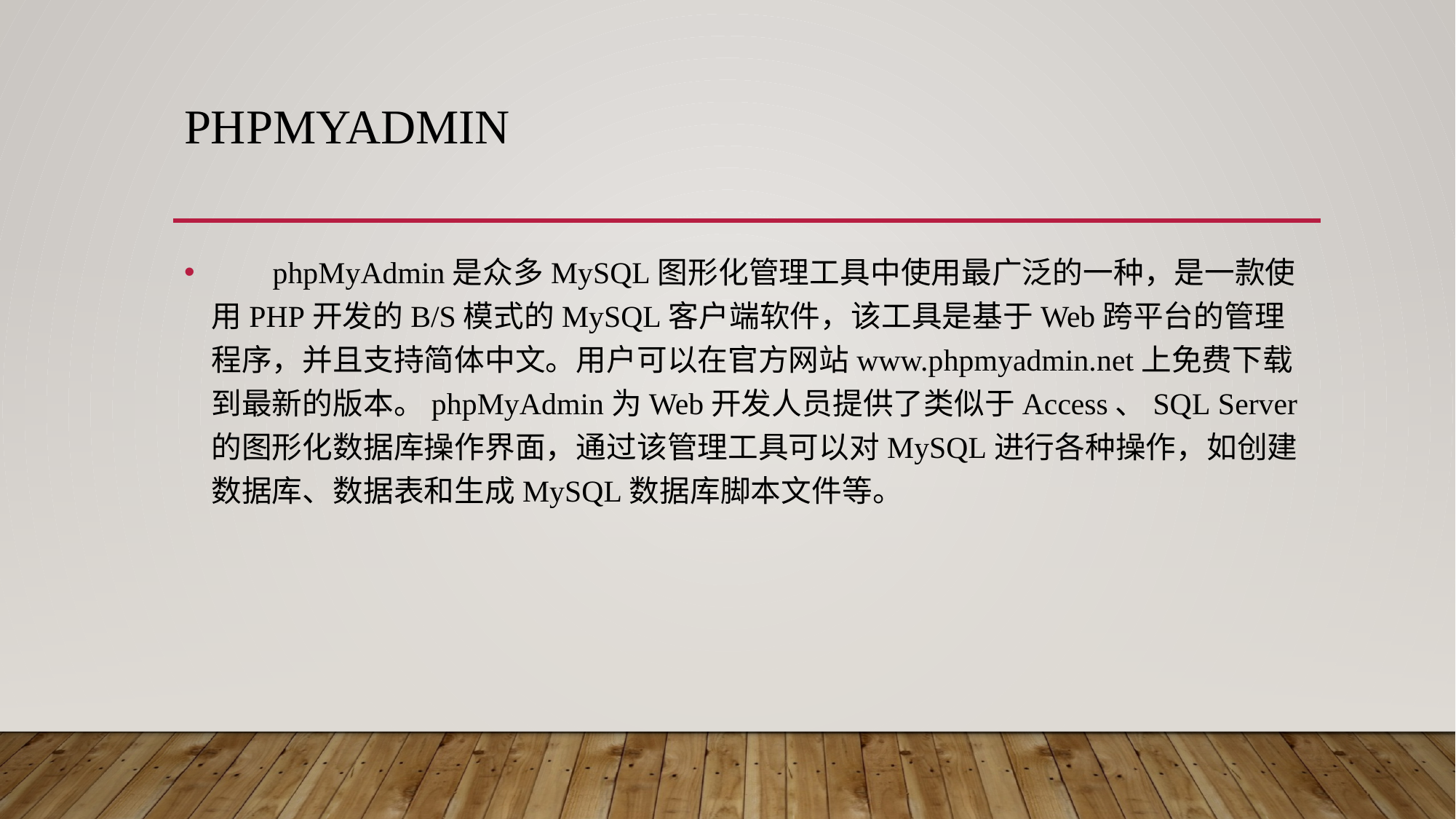

# phpMyAdmin
        phpMyAdmin是众多MySQL图形化管理工具中使用最广泛的一种，是一款使用PHP开发的B/S模式的MySQL客户端软件，该工具是基于Web跨平台的管理程序，并且支持简体中文。用户可以在官方网站www.phpmyadmin.net上免费下载到最新的版本。phpMyAdmin为Web开发人员提供了类似于Access、SQL Server的图形化数据库操作界面，通过该管理工具可以对MySQL进行各种操作，如创建数据库、数据表和生成MySQL数据库脚本文件等。